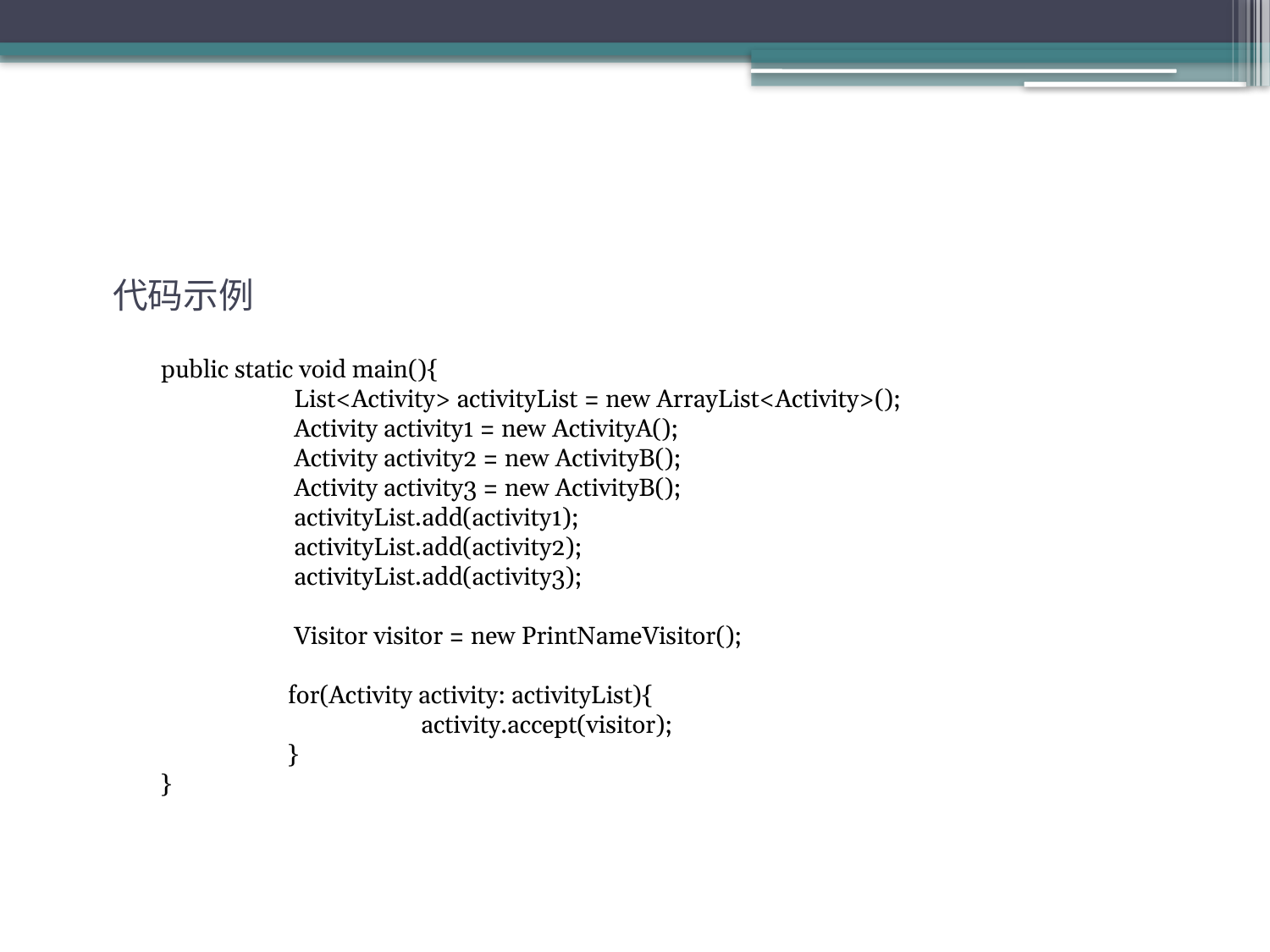

代码示例
public static void main(){
	 List<Activity> activityList = new ArrayList<Activity>();
	 Activity activity1 = new ActivityA();
	 Activity activity2 = new ActivityB();
	 Activity activity3 = new ActivityB();
	 activityList.add(activity1);
	 activityList.add(activity2);
	 activityList.add(activity3);

	 Visitor visitor = new PrintNameVisitor();

	for(Activity activity: activityList){
		 activity.accept(visitor);
	}
}